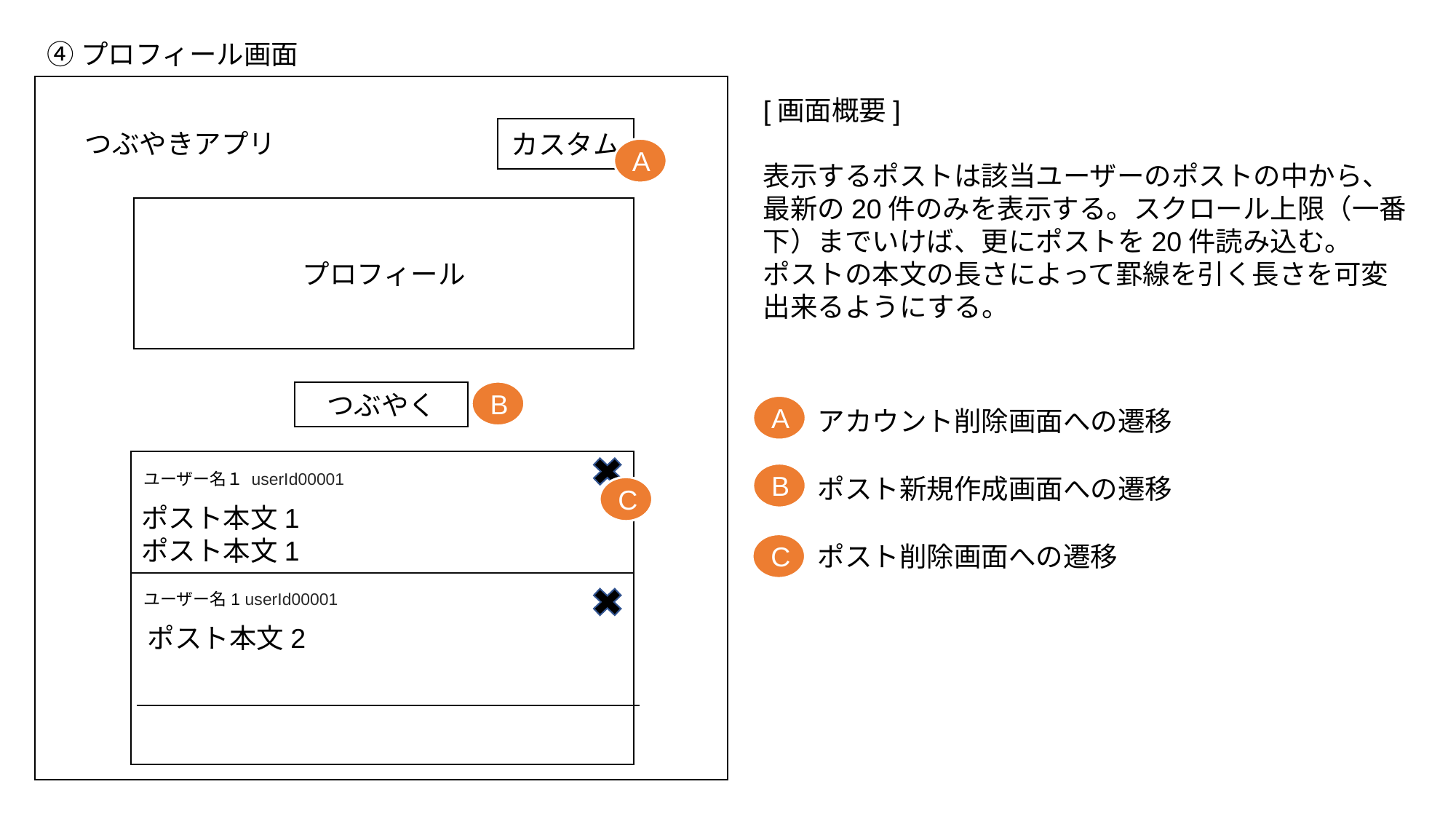

④プロフィール画面

[画面概要]

表示するポストは該当ユーザーのポストの中から、最新の20件のみを表示する。スクロール上限（一番下）までいけば、更にポストを20件読み込む。
ポストの本文の長さによって罫線を引く長さを可変出来るようにする。
カスタム
つぶやきアプリ
A
プロフィール
B
つぶやく
A
　　アカウント削除画面への遷移

ユーザー名１ userId00001
B
　　ポスト新規作成画面への遷移
C
ポスト本文1
ポスト本文1
C
　　ポスト削除画面への遷移

ユーザー名1 userId00001
ポスト本文2